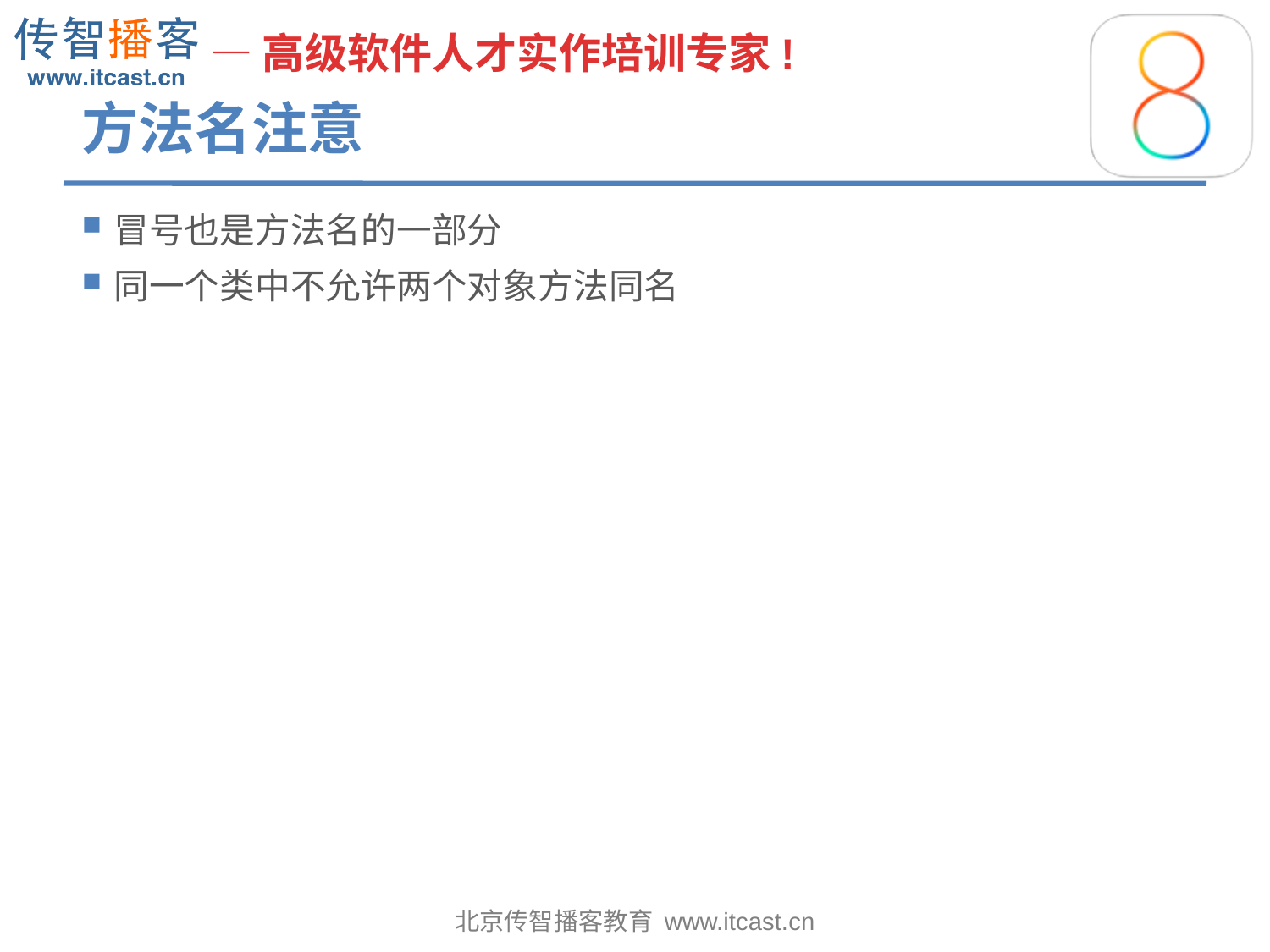

# 方法名注意
冒号也是方法名的一部分
同一个类中不允许两个对象方法同名